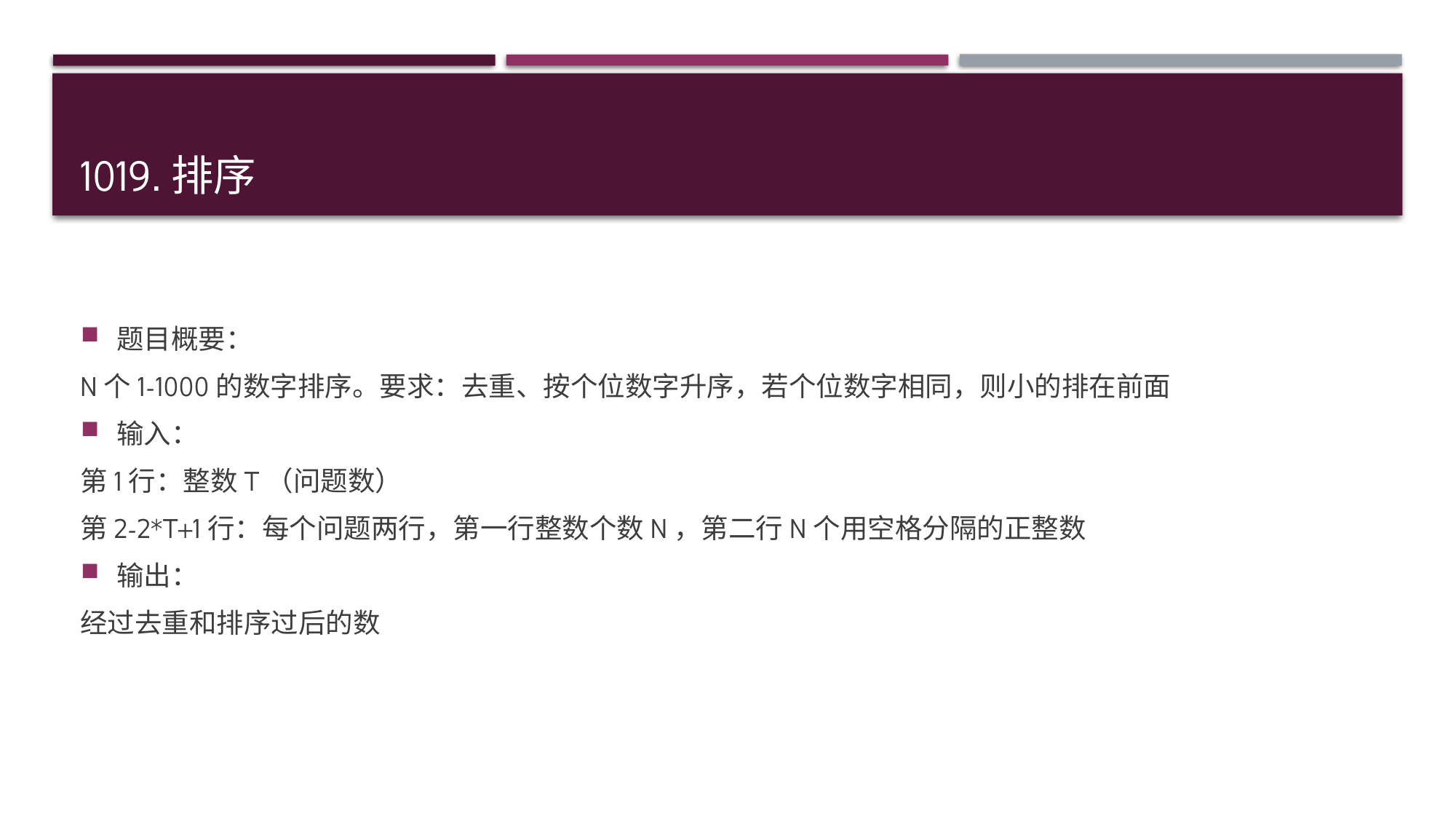

# 1019.排序
题目概要：
N个1-1000的数字排序。要求：去重、按个位数字升序，若个位数字相同，则小的排在前面
输入：
第1行：整数T（问题数）
第2-2*T+1行：每个问题两行，第一行整数个数N，第二行N个用空格分隔的正整数
输出：
经过去重和排序过后的数